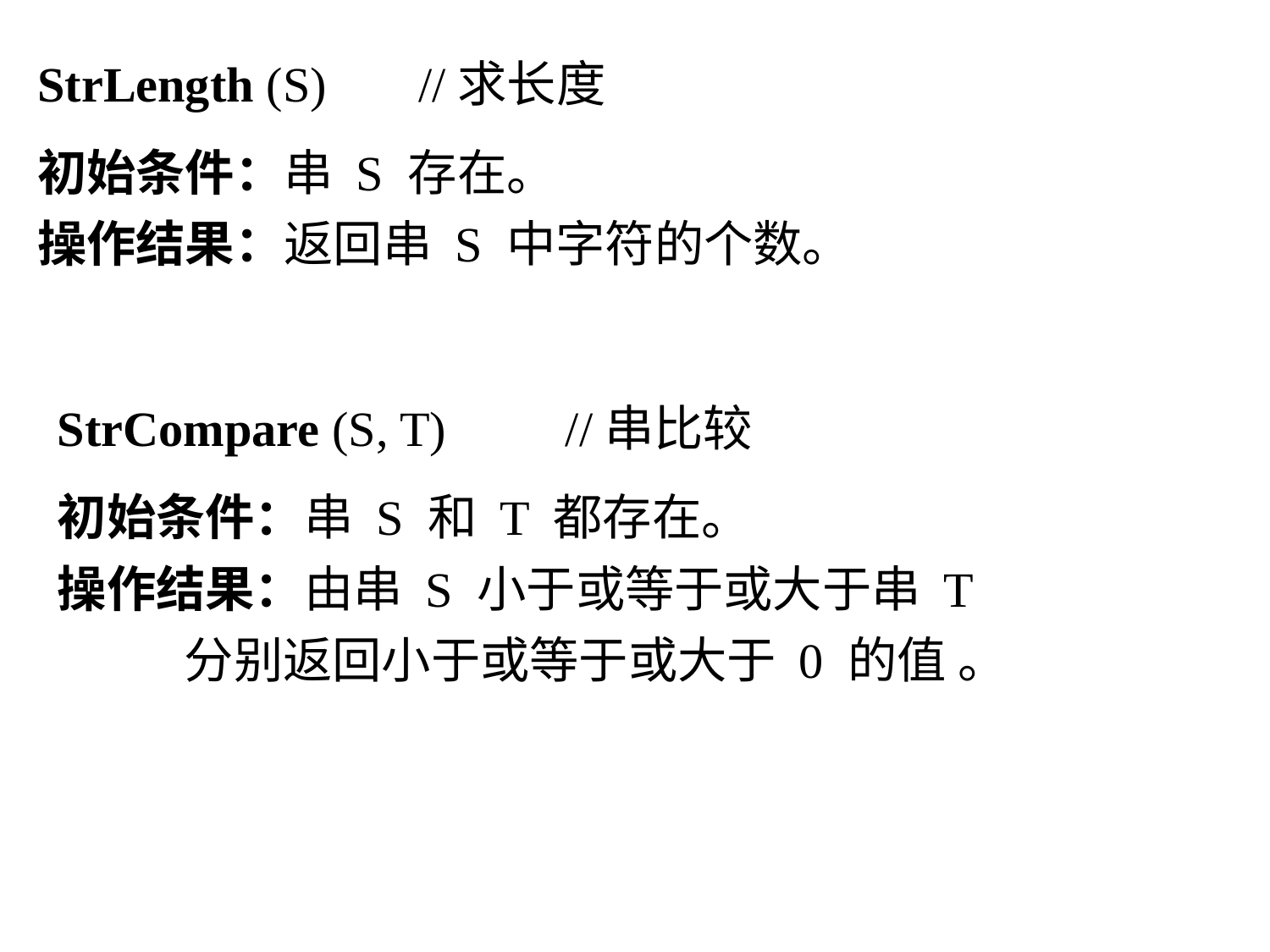

StrLength (S)	//求长度
初始条件：串 S 存在。
操作结果：返回串 S 中字符的个数。
StrCompare (S, T)	//串比较
初始条件：串 S 和 T 都存在。
操作结果：由串 S 小于或等于或大于串 T
	分别返回小于或等于或大于 0 的值 。